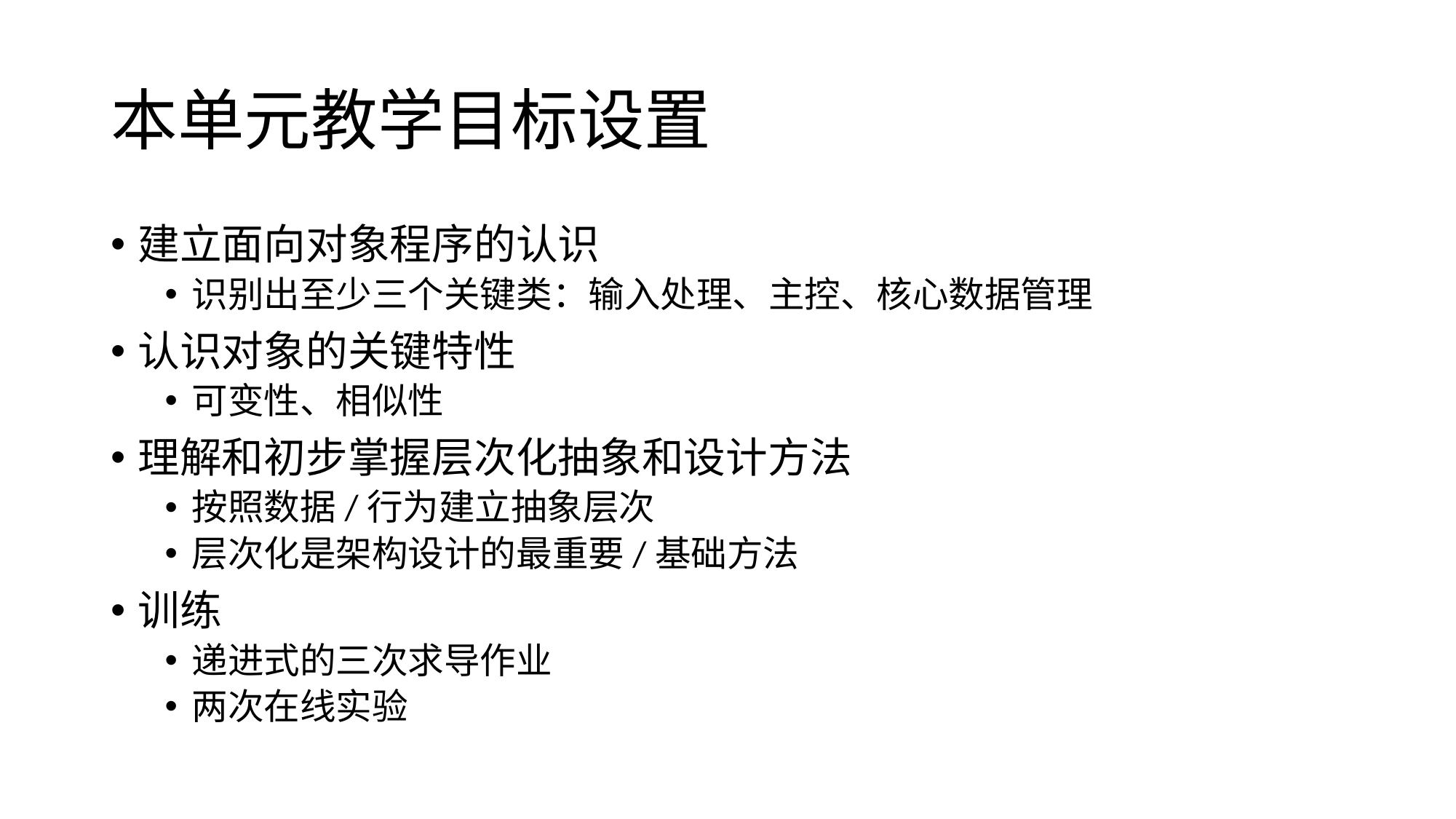

# 本单元教学目标设置
建立面向对象程序的认识
识别出至少三个关键类：输入处理、主控、核心数据管理
认识对象的关键特性
可变性、相似性
理解和初步掌握层次化抽象和设计方法
按照数据/行为建立抽象层次
层次化是架构设计的最重要/基础方法
训练
递进式的三次求导作业
两次在线实验